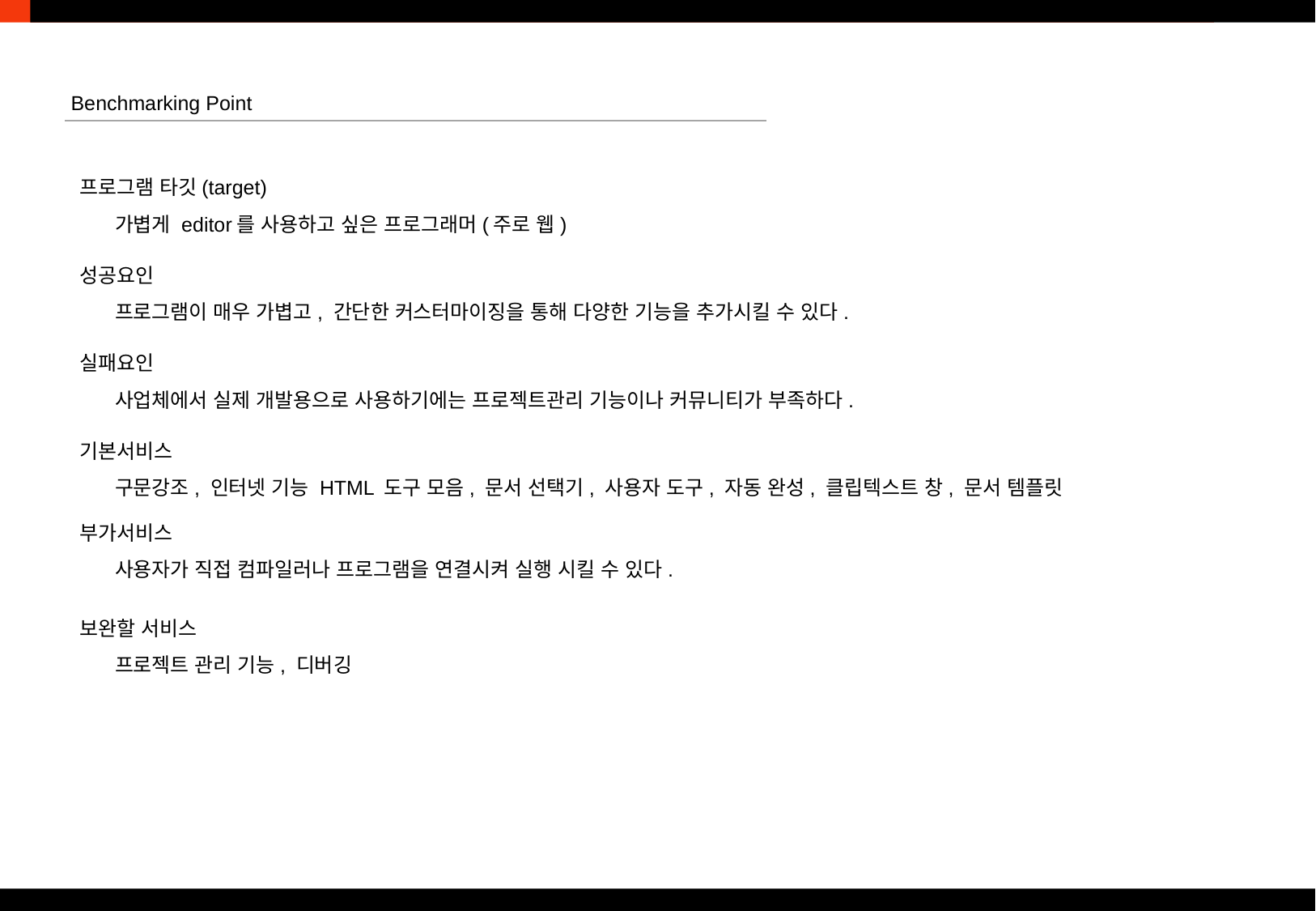

Benchmarking Point
프로그램 타깃(target)
가볍게 editor를 사용하고 싶은 프로그래머(주로 웹)
성공요인
프로그램이 매우 가볍고, 간단한 커스터마이징을 통해 다양한 기능을 추가시킬 수 있다.
실패요인
사업체에서 실제 개발용으로 사용하기에는 프로젝트관리 기능이나 커뮤니티가 부족하다.
기본서비스
구문강조, 인터넷 기능 HTML 도구 모음, 문서 선택기, 사용자 도구, 자동 완성, 클립텍스트 창, 문서 템플릿
부가서비스
사용자가 직접 컴파일러나 프로그램을 연결시켜 실행 시킬 수 있다.
보완할 서비스
프로젝트 관리 기능, 디버깅